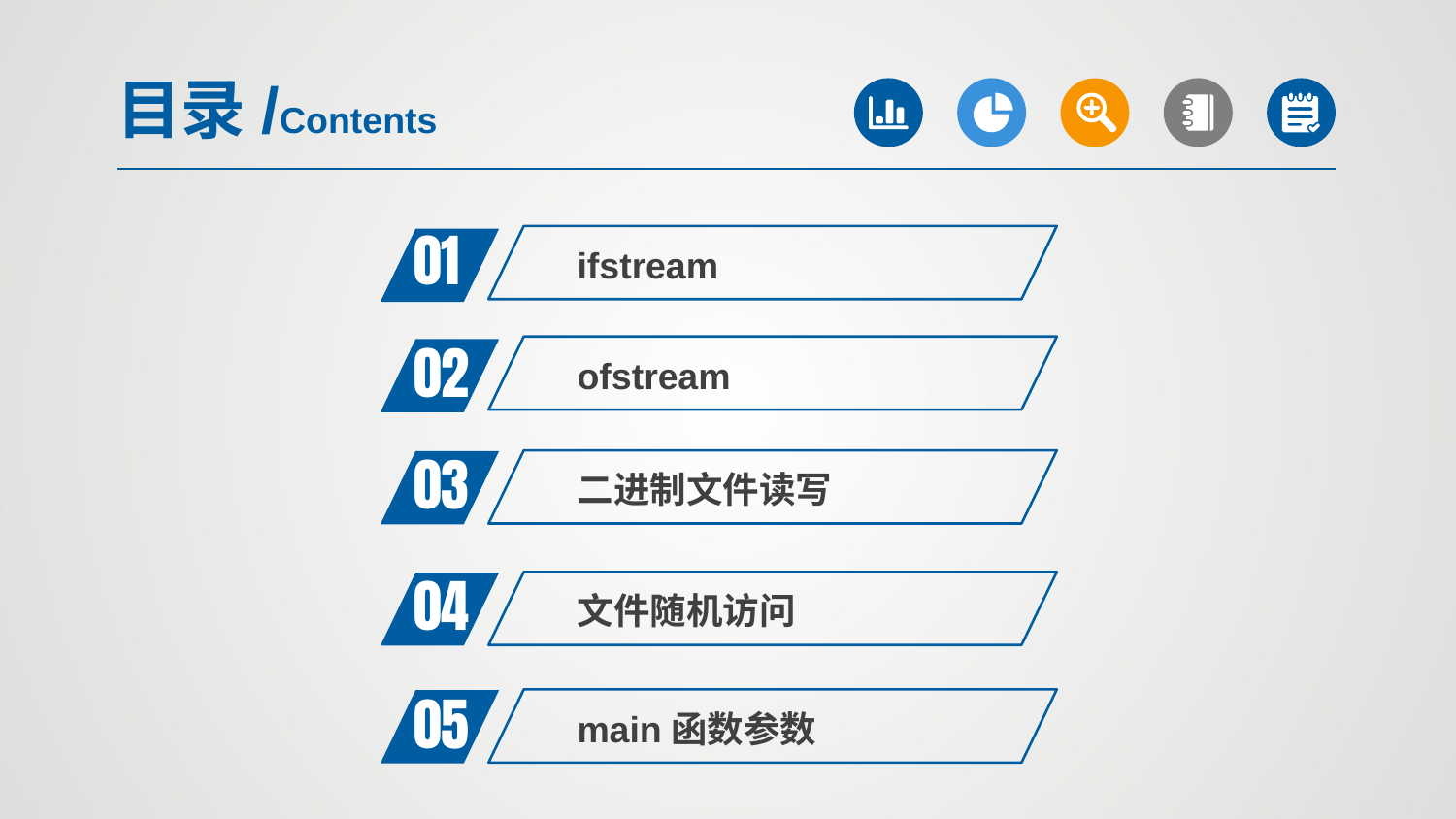

目录/Contents

01

ifstream
02

ofstream
03

二进制文件读写
04

文件随机访问
05

main函数参数